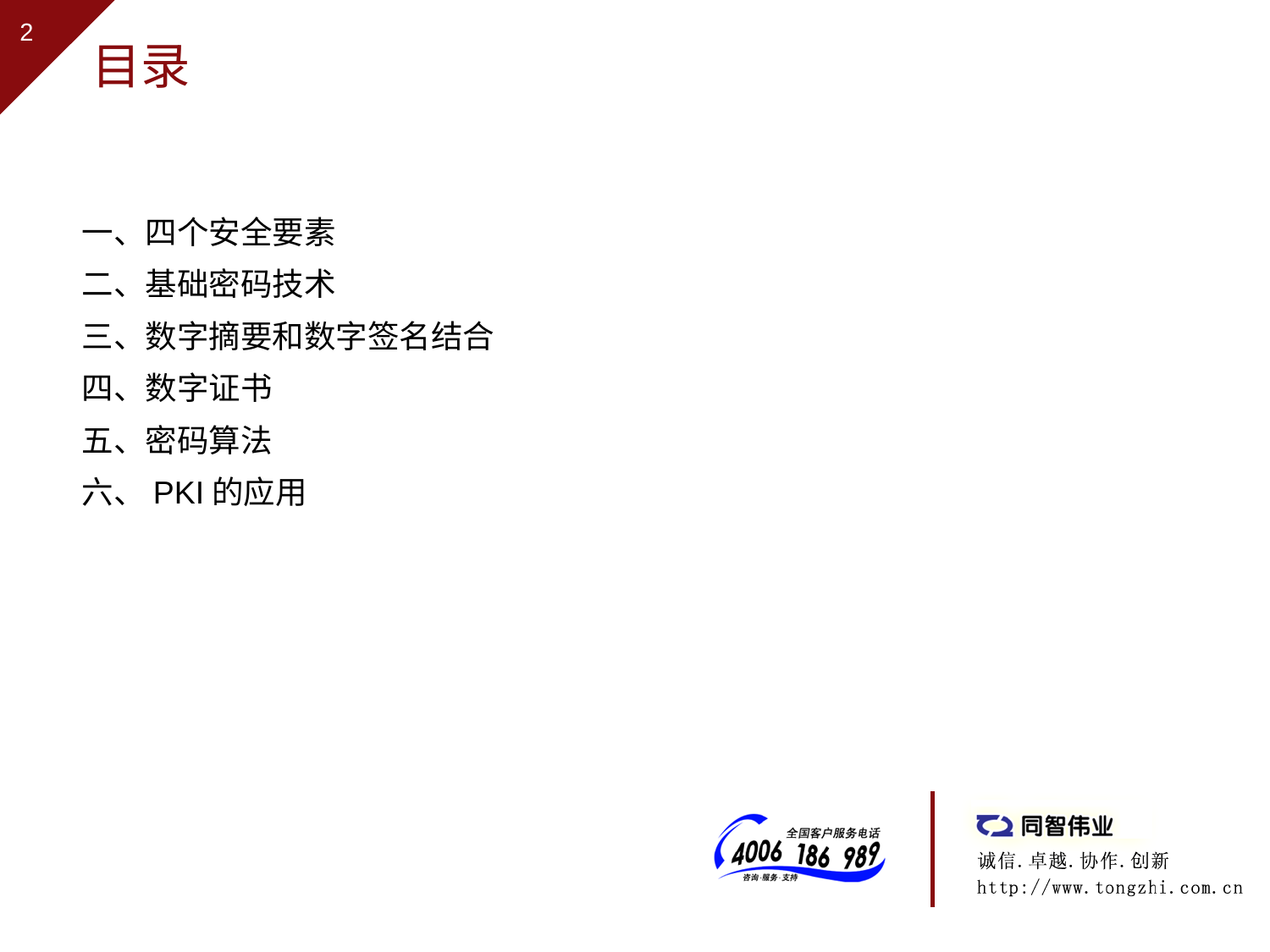

# 目录

一、四个安全要素
二、基础密码技术
三、数字摘要和数字签名结合
四、数字证书
五、密码算法
六、PKI的应用